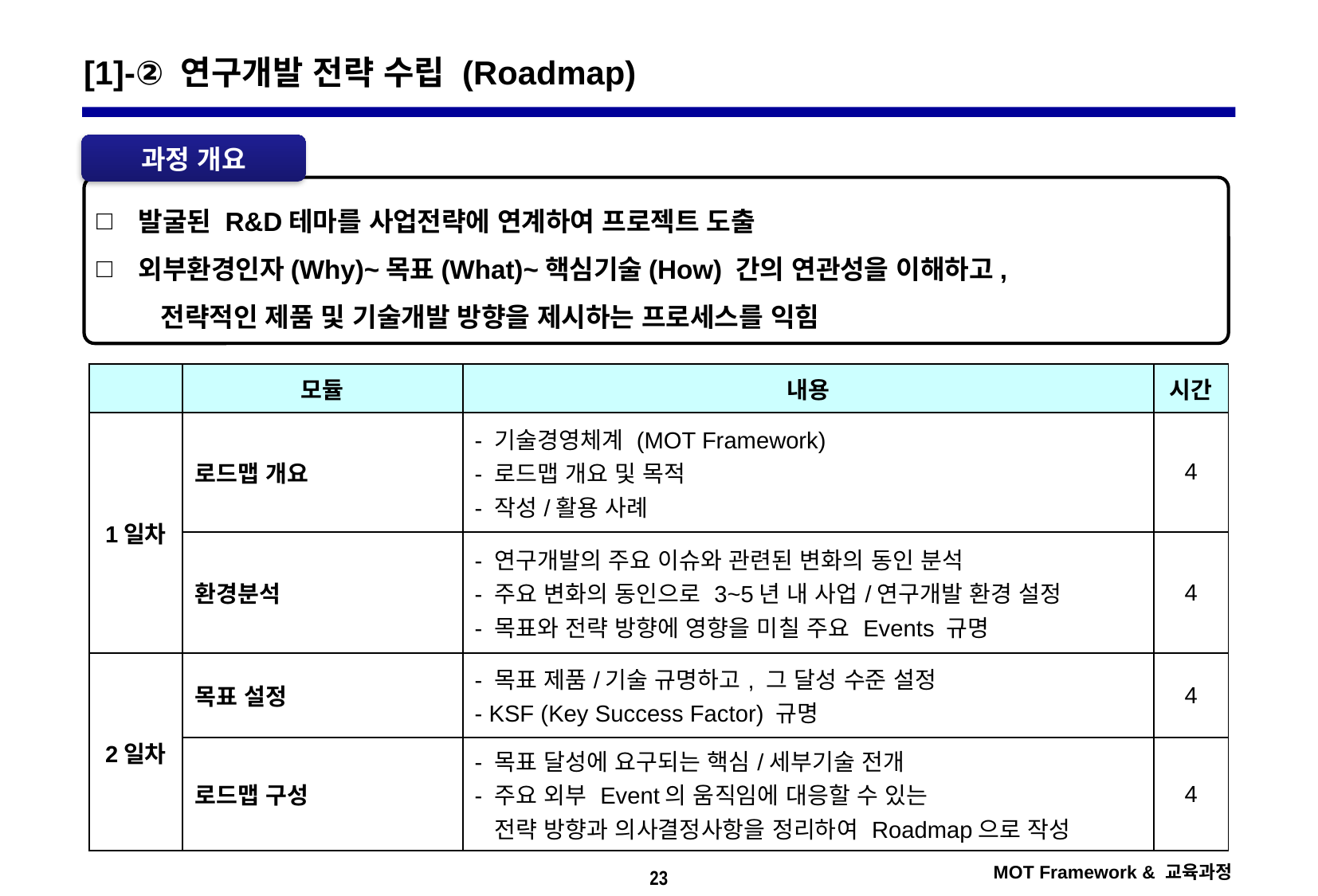

[1]-② 연구개발 전략 수립 (Roadmap)
과정 개요
 발굴된 R&D테마를 사업전략에 연계하여 프로젝트 도출
 외부환경인자(Why)~목표(What)~핵심기술(How) 간의 연관성을 이해하고,
    전략적인 제품 및 기술개발 방향을 제시하는 프로세스를 익힘
|  | 모듈 | 내용 | 시간 |
| --- | --- | --- | --- |
| 1일차 | 로드맵 개요 | - 기술경영체계 (MOT Framework) - 로드맵 개요 및 목적 - 작성/활용 사례 | 4 |
|  | 환경분석 | - 연구개발의 주요 이슈와 관련된 변화의 동인 분석 - 주요 변화의 동인으로 3~5년 내 사업/연구개발 환경 설정 - 목표와 전략 방향에 영향을 미칠 주요 Events 규명 | 4 |
| 2일차 | 목표 설정 | - 목표 제품/기술 규명하고, 그 달성 수준 설정 - KSF (Key Success Factor) 규명 | 4 |
|  | 로드맵 구성 | - 목표 달성에 요구되는 핵심/세부기술 전개 - 주요 외부 Event의 움직임에 대응할 수 있는 전략 방향과 의사결정사항을 정리하여 Roadmap으로 작성 | 4 |